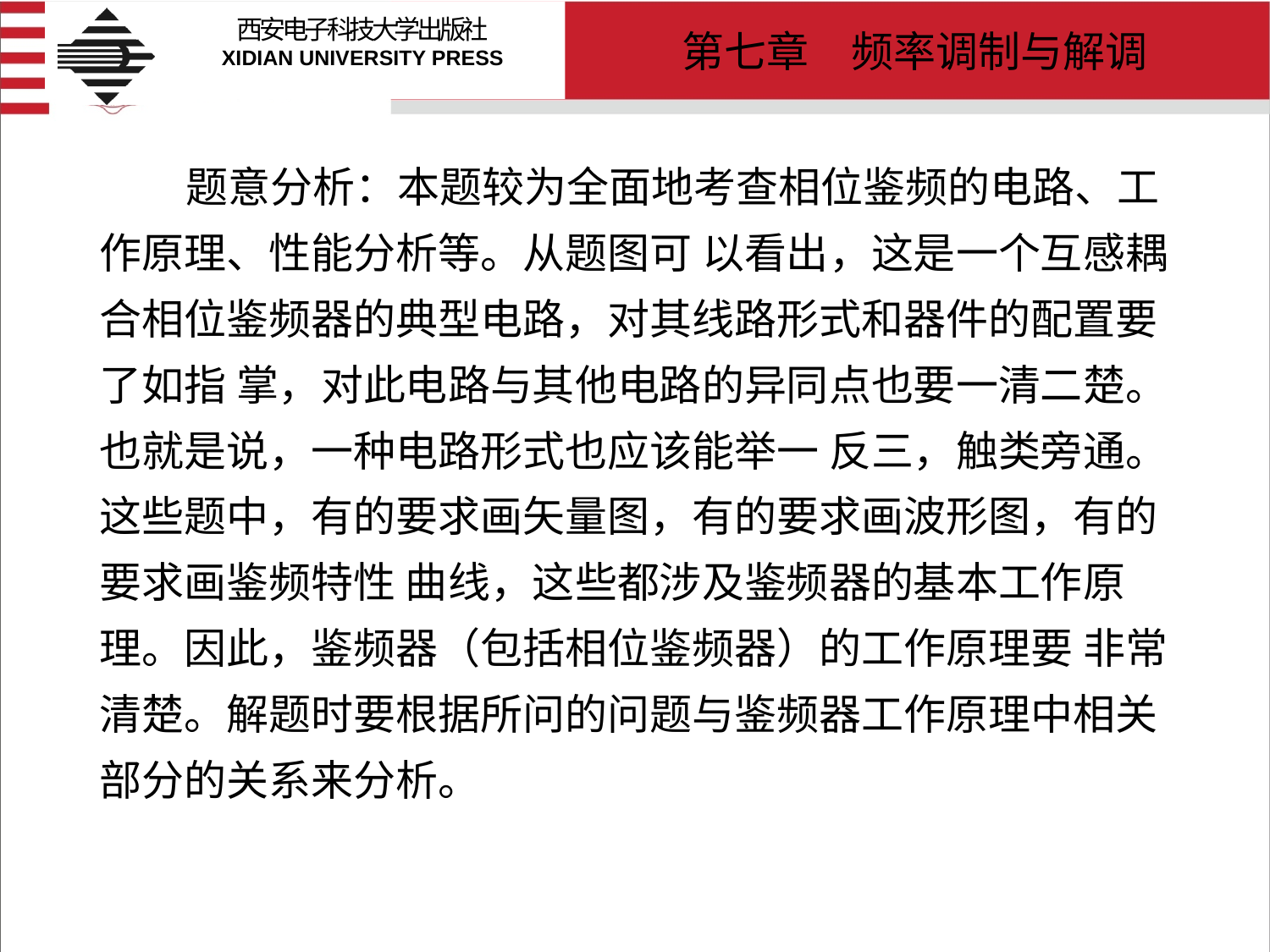

# 题意分析：本题较为全面地考查相位鉴频的电路、工作原理、性能分析等。从题图可 以看出，这是一个互感耦合相位鉴频器的典型电路，对其线路形式和器件的配置要了如指 掌，对此电路与其他电路的异同点也要一清二楚。也就是说，一种电路形式也应该能举一 反三，触类旁通。这些题中，有的要求画矢量图，有的要求画波形图，有的要求画鉴频特性 曲线，这些都涉及鉴频器的基本工作原理。因此，鉴频器（包括相位鉴频器）的工作原理要 非常清楚。解题时要根据所问的问题与鉴频器工作原理中相关部分的关系来分析。